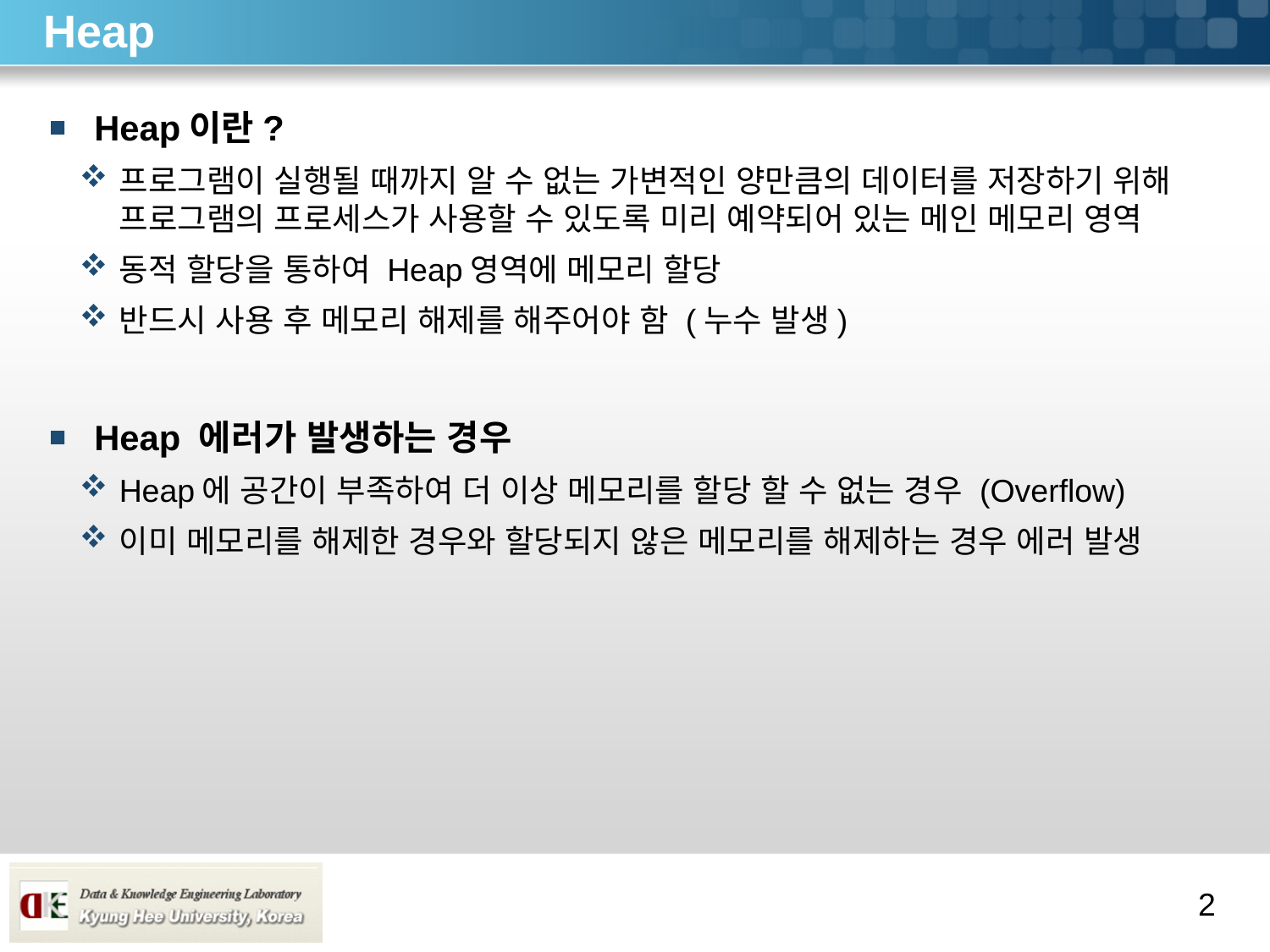

# Heap
Heap이란?
프로그램이 실행될 때까지 알 수 없는 가변적인 양만큼의 데이터를 저장하기 위해 프로그램의 프로세스가 사용할 수 있도록 미리 예약되어 있는 메인 메모리 영역
동적 할당을 통하여 Heap영역에 메모리 할당
반드시 사용 후 메모리 해제를 해주어야 함 (누수 발생)

Heap 에러가 발생하는 경우
Heap에 공간이 부족하여 더 이상 메모리를 할당 할 수 없는 경우 (Overflow)
이미 메모리를 해제한 경우와 할당되지 않은 메모리를 해제하는 경우 에러 발생